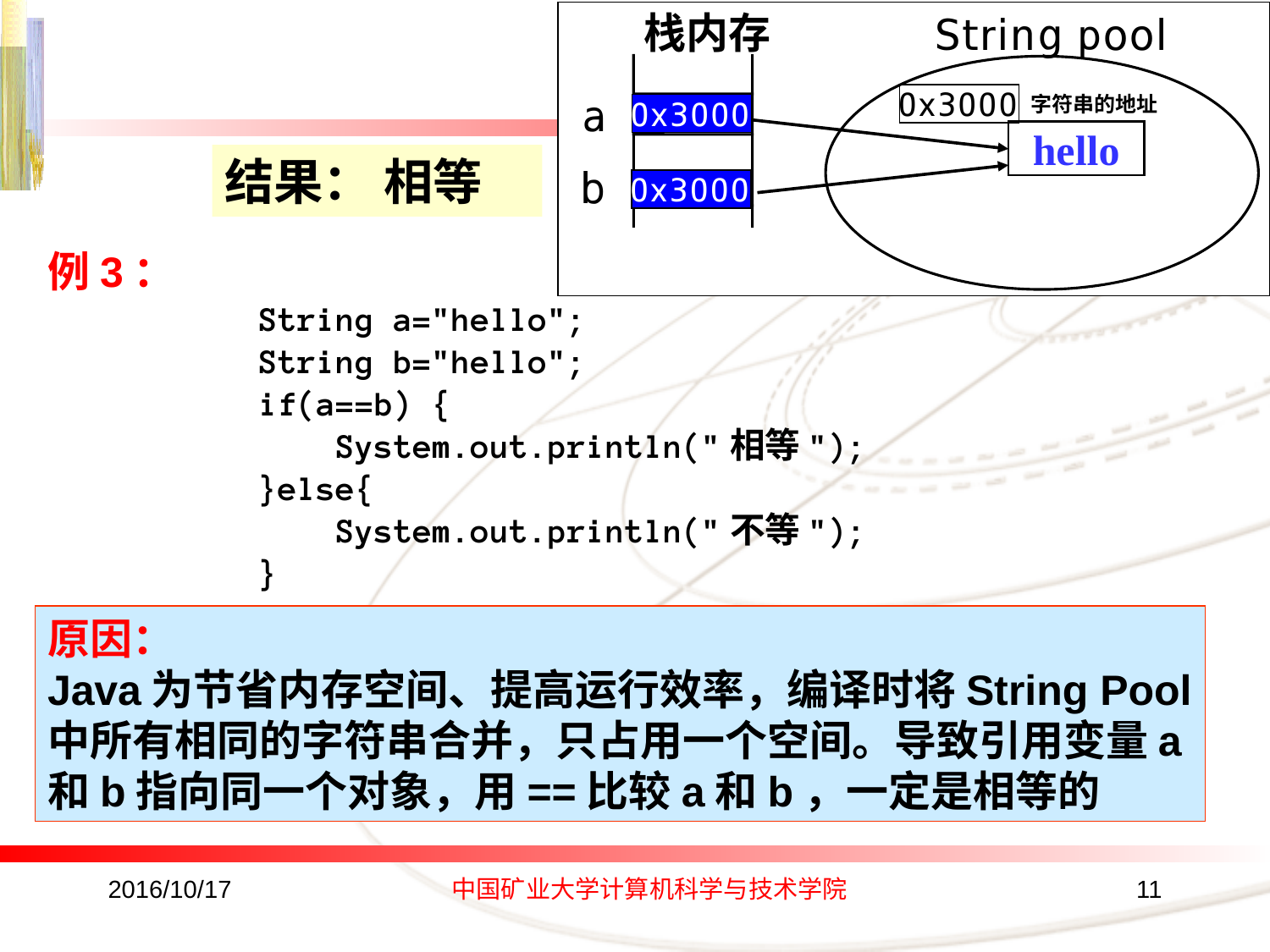

栈内存
String pool

a
0x3000
字符串的地址

0x3000

hello

b

0x3000

结果： 相等
例3：
           String a="hello";
           String b="hello";
           if(a==b) {
               System.out.println("相等");
           }else{
               System.out.println("不等");
           }
原因：
Java为节省内存空间、提高运行效率，编译时将String Pool中所有相同的字符串合并，只占用一个空间。导致引用变量a和b指向同一个对象，用==比较a和b，一定是相等的
2016/10/17
中国矿业大学计算机科学与技术学院
11